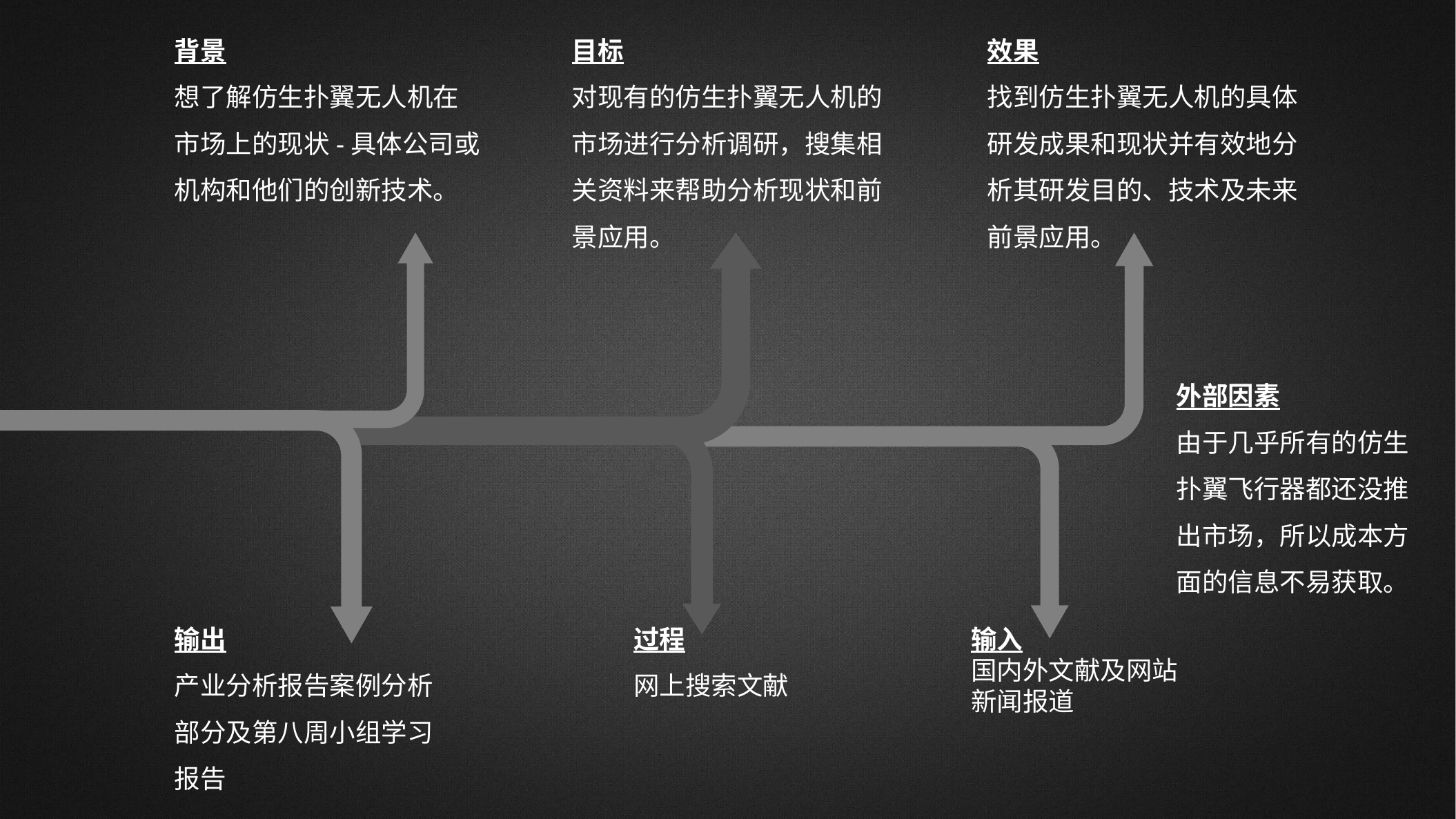

背景
想了解仿生扑翼无人机在市场上的现状-具体公司或机构和他们的创新技术。
目标
对现有的仿生扑翼无人机的市场进行分析调研，搜集相关资料来帮助分析现状和前景应用。

效果
找到仿生扑翼无人机的具体研发成果和现状并有效地分析其研发目的、技术及未来前景应用。

外部因素
由于几乎所有的仿生扑翼飞行器都还没推出市场，所以成本方面的信息不易获取。
输出
产业分析报告案例分析部分及第八周小组学习报告
过程
网上搜索文献
输入
国内外文献及网站
新闻报道